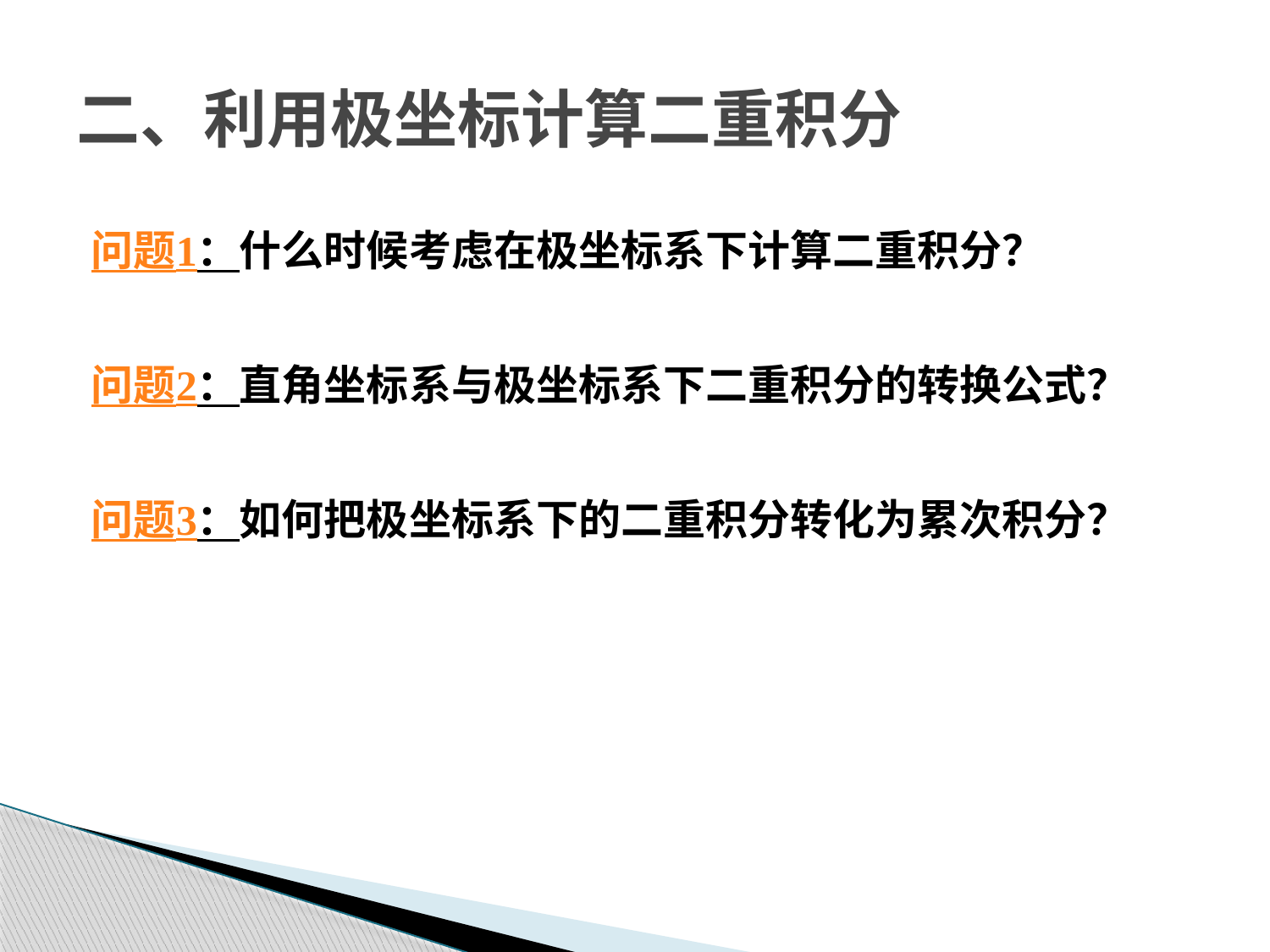

# 二、利用极坐标计算二重积分
问题1：什么时候考虑在极坐标系下计算二重积分？

问题2：直角坐标系与极坐标系下二重积分的转换公式？

问题3：如何把极坐标系下的二重积分转化为累次积分？